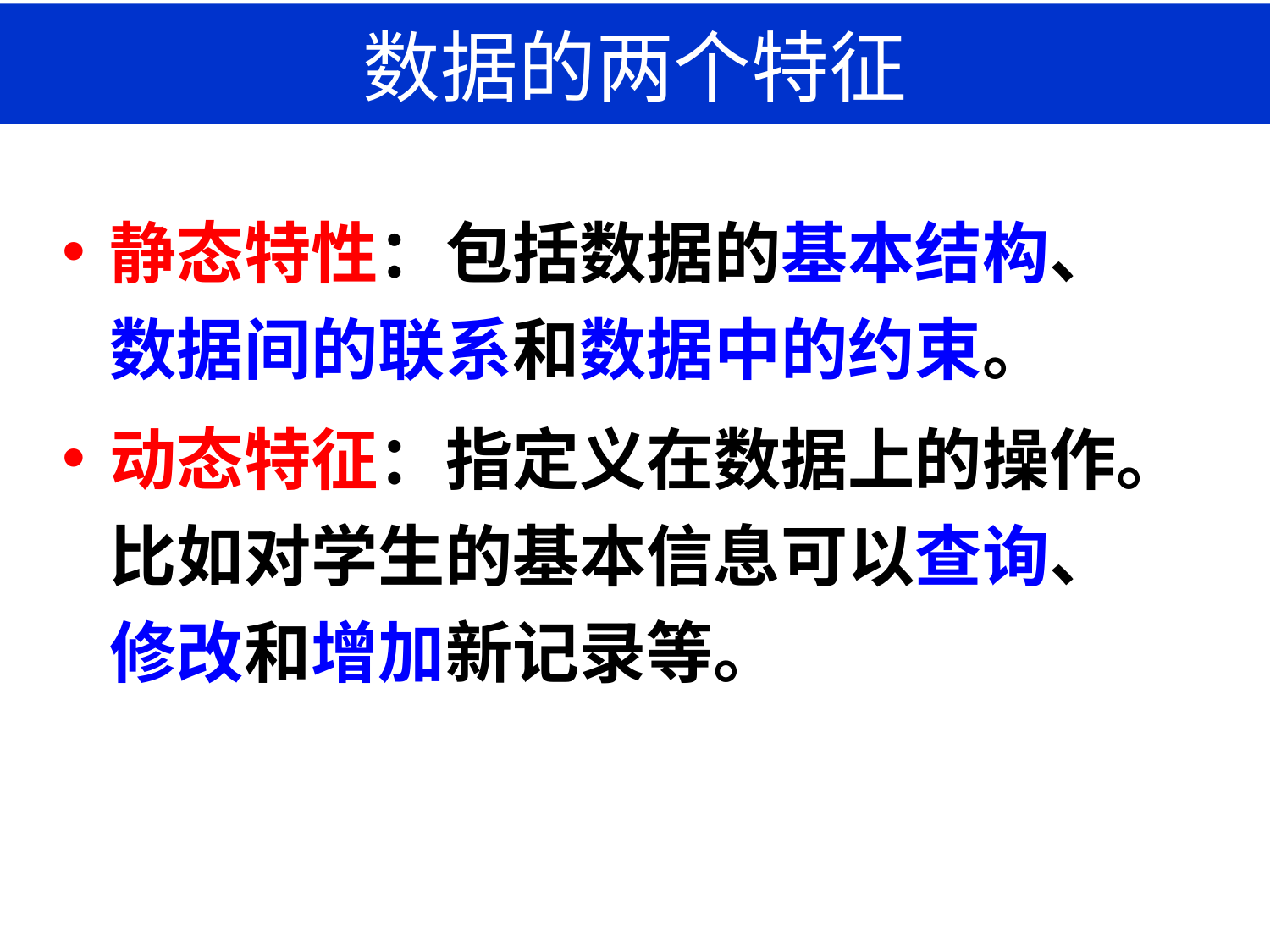

# 数据的两个特征
静态特性：包括数据的基本结构、数据间的联系和数据中的约束。
动态特征：指定义在数据上的操作。比如对学生的基本信息可以查询、修改和增加新记录等。